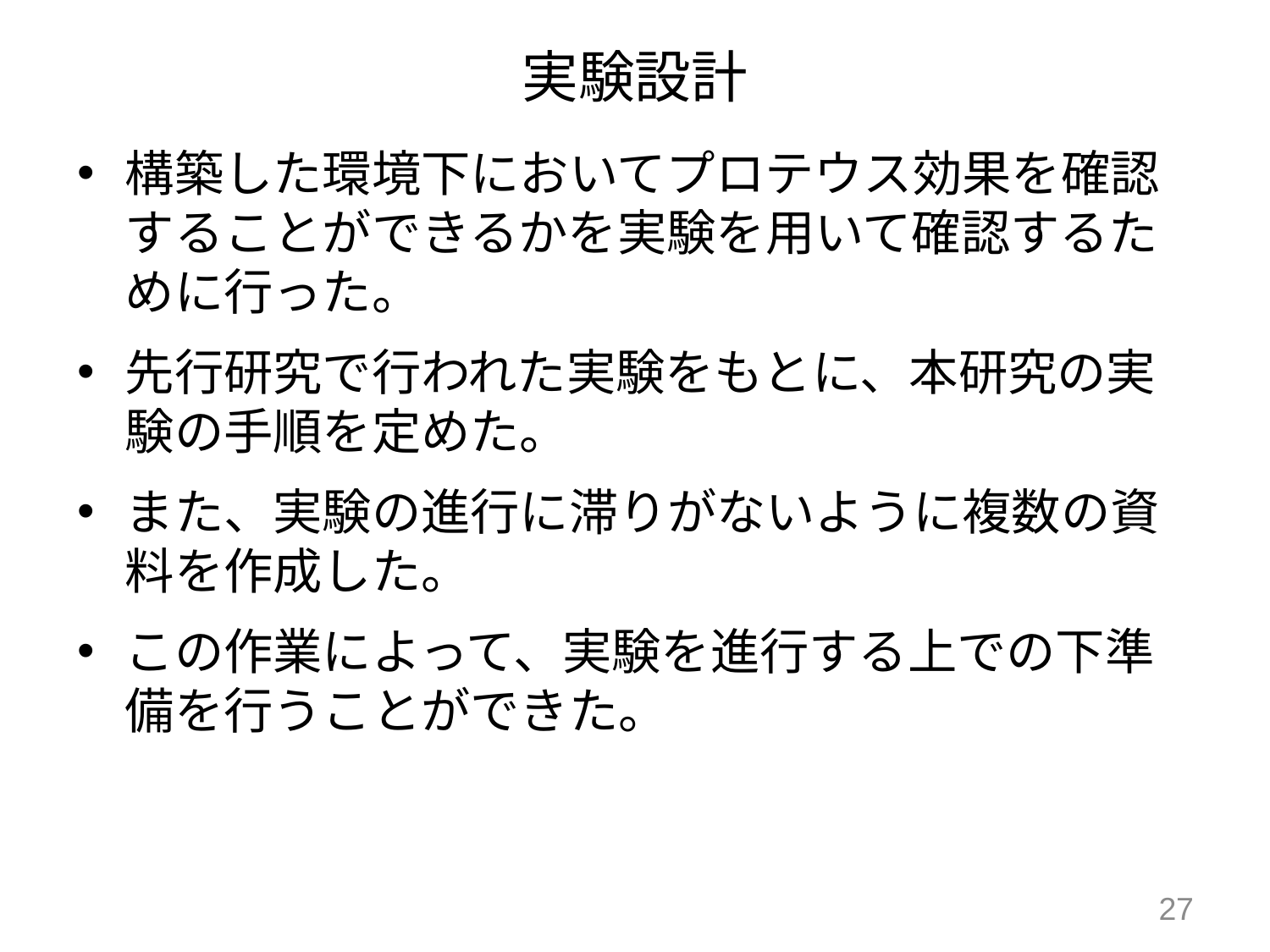

# 実験設計
構築した環境下においてプロテウス効果を確認することができるかを実験を用いて確認するために行った。
先行研究で行われた実験をもとに、本研究の実験の手順を定めた。
また、実験の進行に滞りがないように複数の資料を作成した。
この作業によって、実験を進行する上での下準備を行うことができた。

27